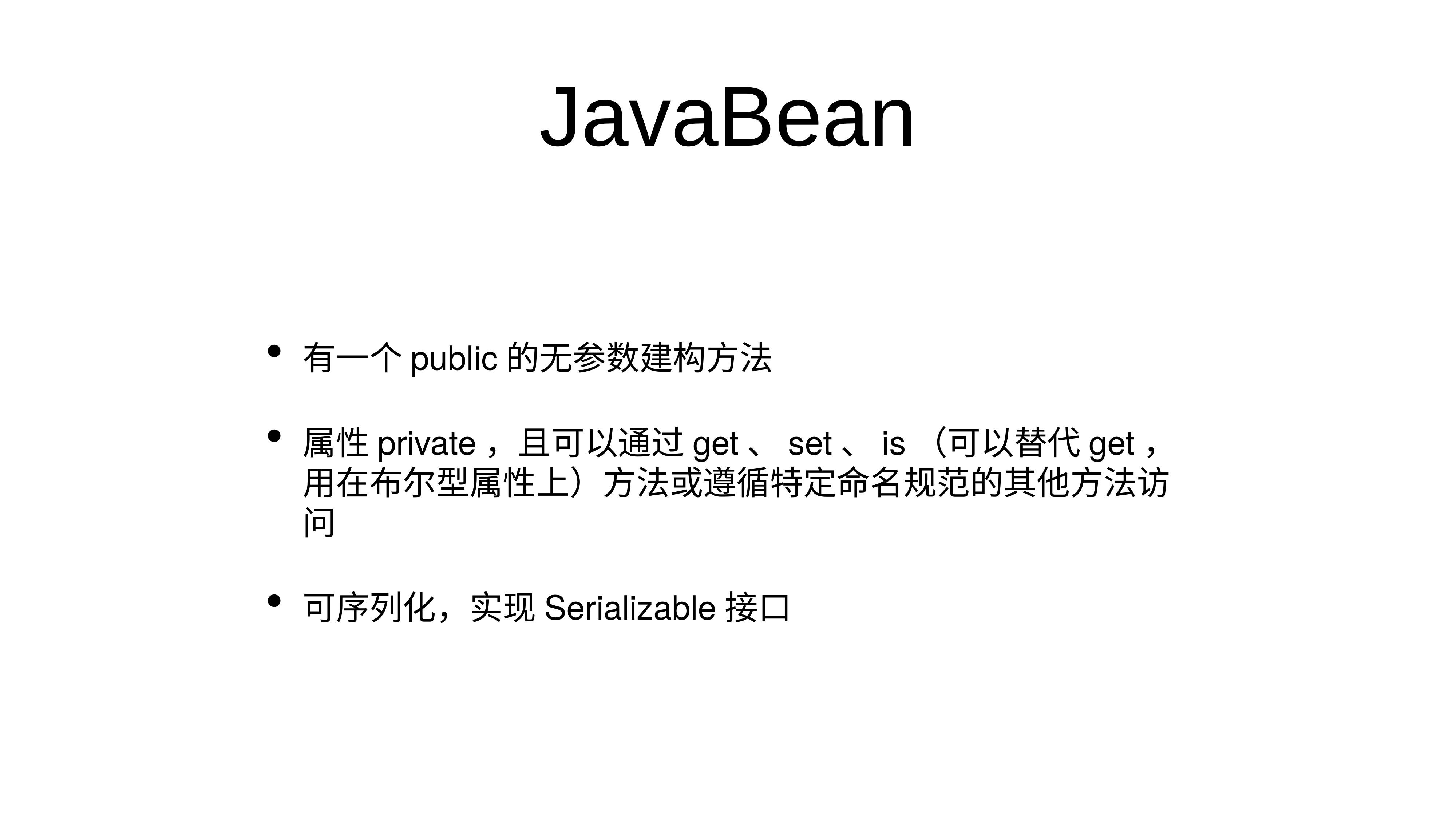

# JavaBean
有一个public的无参数建构方法
属性private，且可以通过get、set、is（可以替代get，用在布尔型属性上）方法或遵循特定命名规范的其他方法访问
可序列化，实现Serializable接口